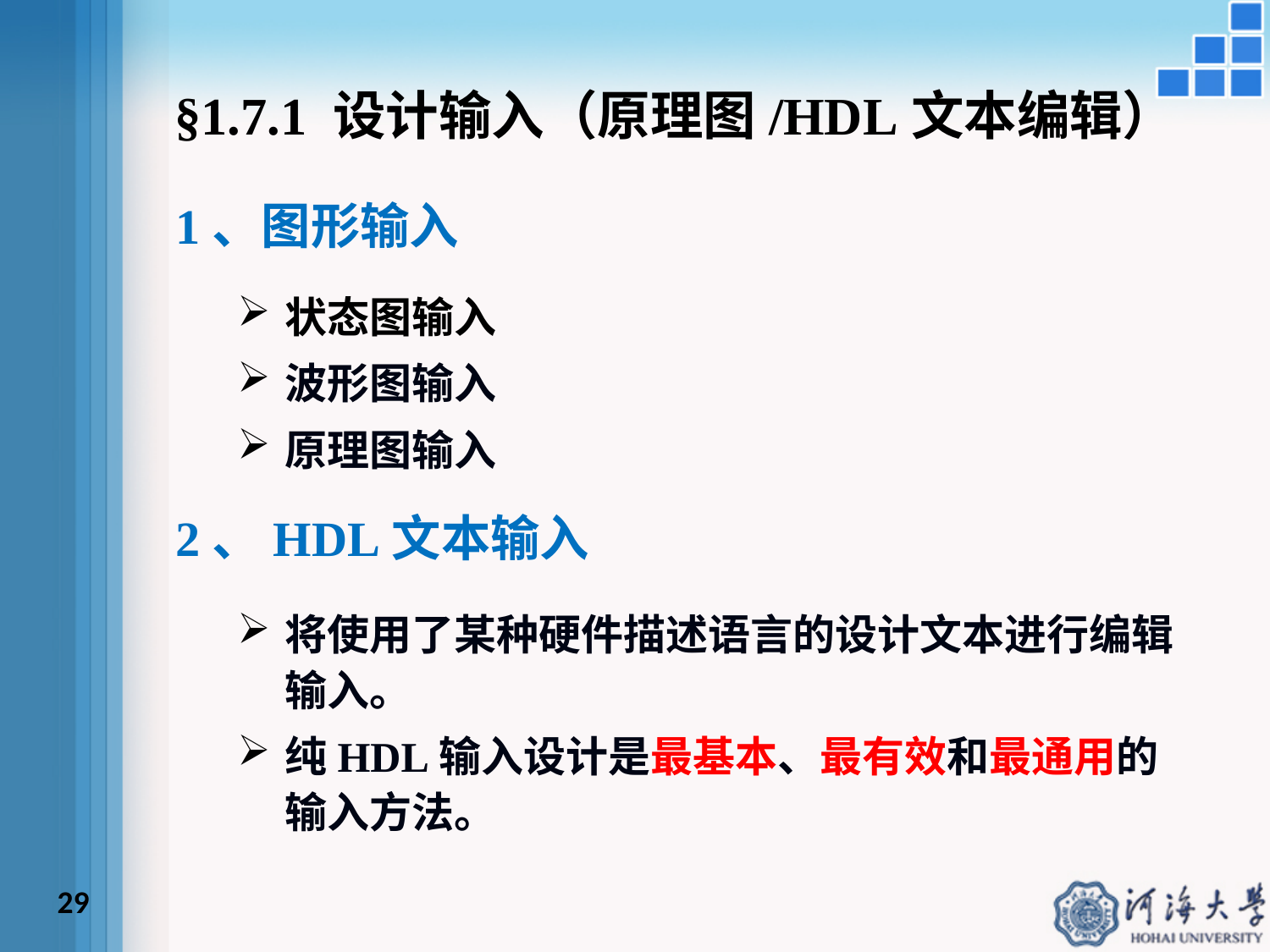

§1.7.1 设计输入（原理图/HDL文本编辑）

1、图形输入
状态图输入
波形图输入
原理图输入
2、HDL文本输入
将使用了某种硬件描述语言的设计文本进行编辑输入。
纯HDL输入设计是最基本、最有效和最通用的输入方法。
29